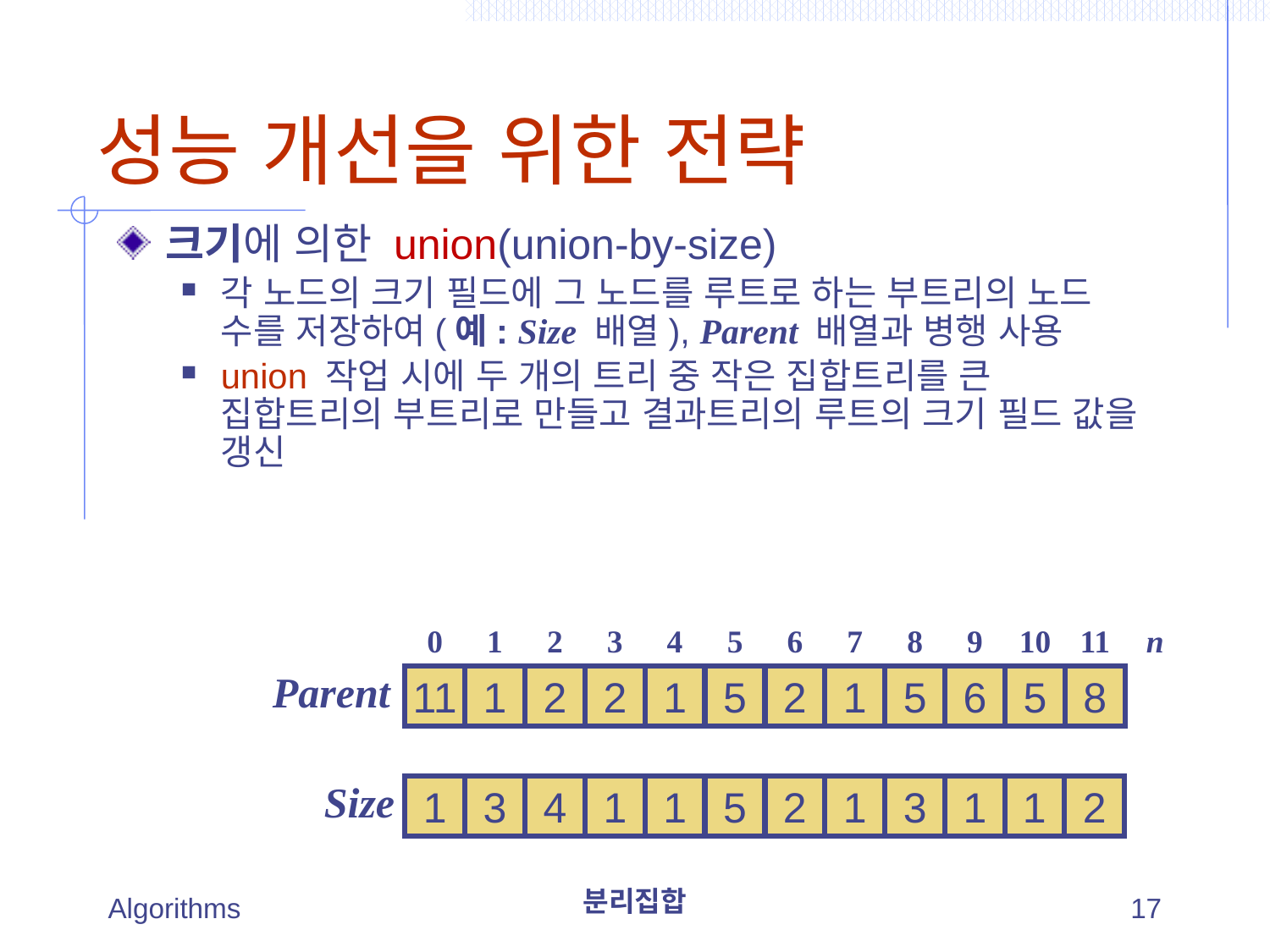

# 성능 개선을 위한 전략
크기에 의한 union(union-by-size)
각 노드의 크기 필드에 그 노드를 루트로 하는 부트리의 노드 수를 저장하여(예: Size 배열), Parent 배열과 병행 사용
union 작업 시에 두 개의 트리 중 작은 집합트리를 큰 집합트리의 부트리로 만들고 결과트리의 루트의 크기 필드 값을 갱신
0
1
2
3
4
5
6
7
8
9
10
11
n
Parent
11
1
2
2
1
5
2
1
5
6
5
8
Size
1
3
4
1
1
5
2
1
3
1
1
2
Algorithms
분리집합
17